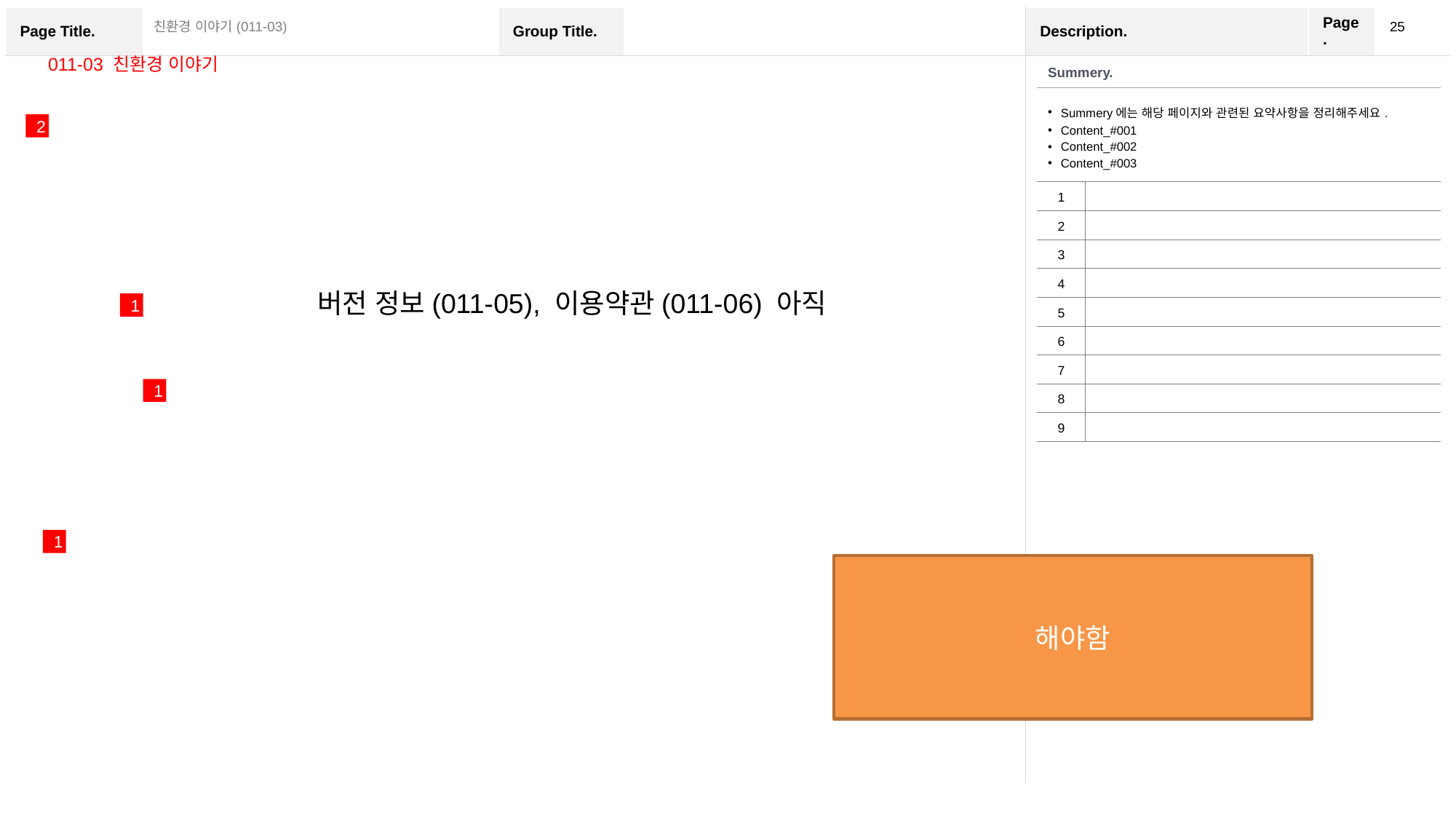

25
친환경 이야기(011-03)

011-03 친환경 이야기
| Summery. |  |
| --- | --- |
| Summery에는 해당 페이지와 관련된 요약사항을 정리해주세요. Content\_#001 Content\_#002 Content\_#003 |  |
| 1 |  |
| 2 |  |
| 3 |  |
| 4 |  |
| 5 |  |
| 6 |  |
| 7 |  |
| 8 |  |
| 9 |  |
2
버전 정보(011-05), 이용약관(011-06) 아직
1
1
1
해야함